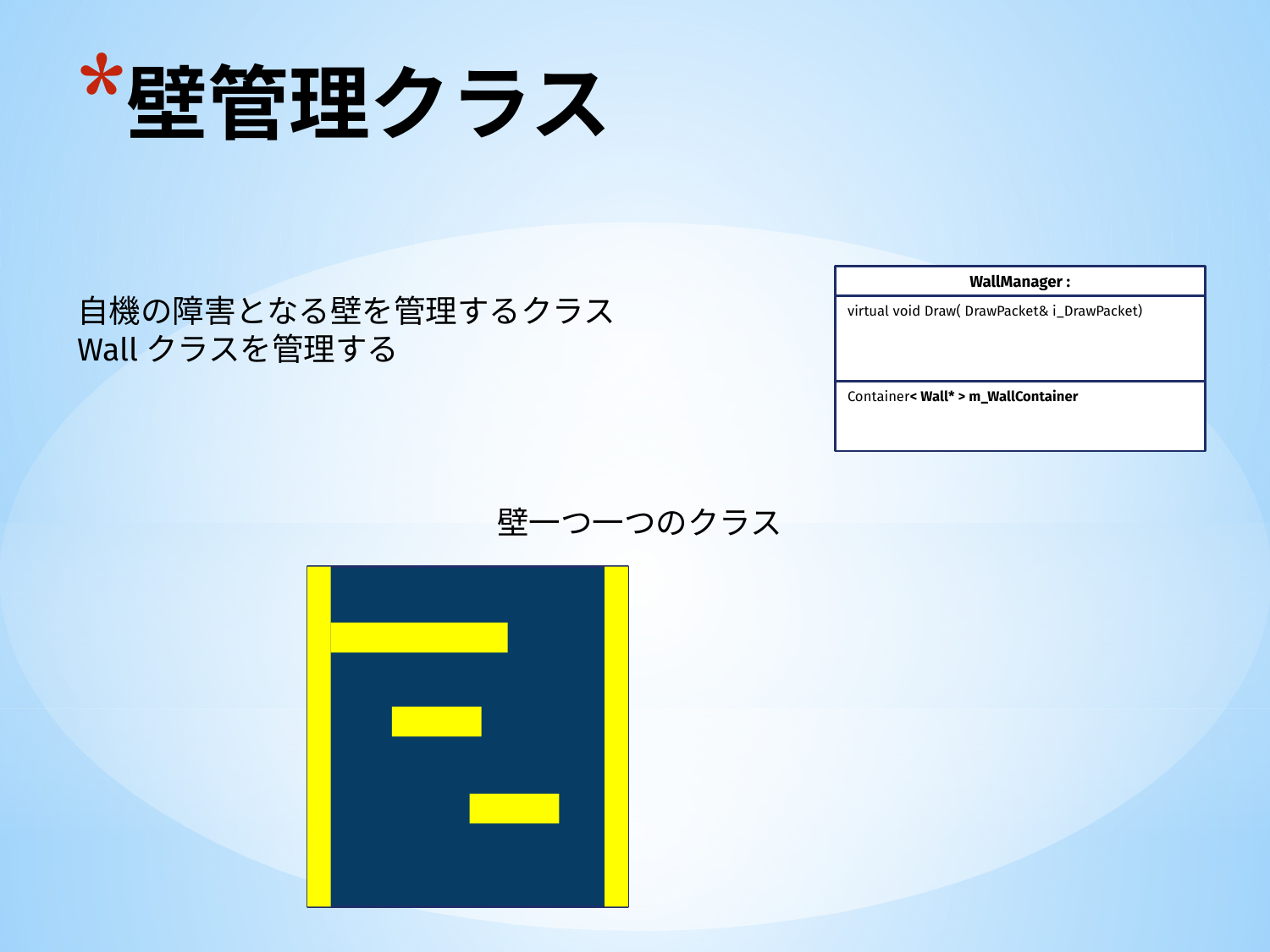

# 壁管理クラス
WallManager :
virtual void Draw( DrawPacket& i_DrawPacket)

Container< Wall* > m_WallContainer
自機の障害となる壁を管理するクラス
Wallクラスを管理する

壁一つ一つのクラス